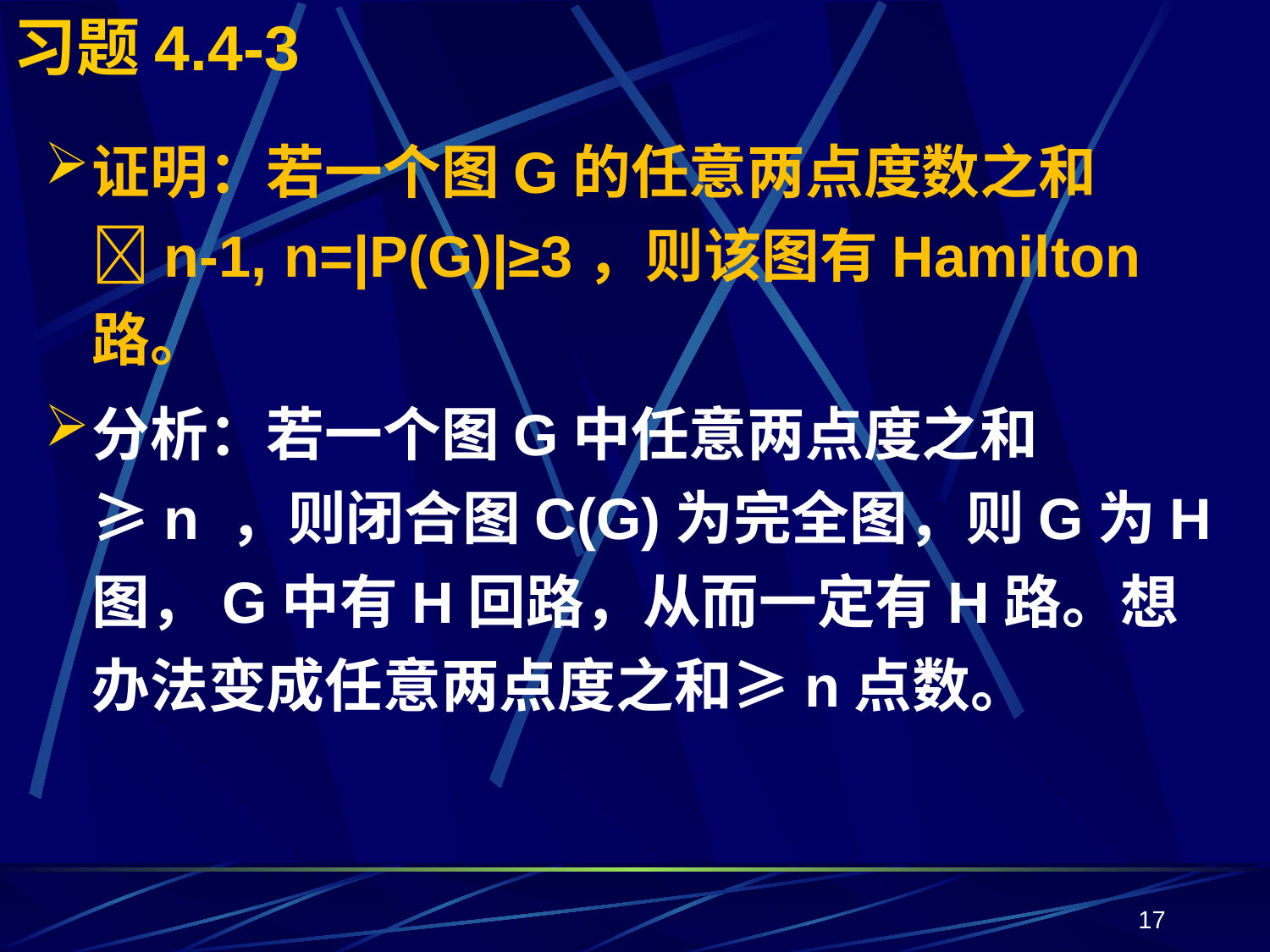

# 习题4.4-3
证明：若一个图G的任意两点度数之和≥n-1, n=|P(G)|≥3，则该图有Hamilton路。
分析：若一个图G中任意两点度之和≥n ，则闭合图C(G)为完全图，则G为H图，G中有H回路，从而一定有H路。想办法变成任意两点度之和≥n点数。

17